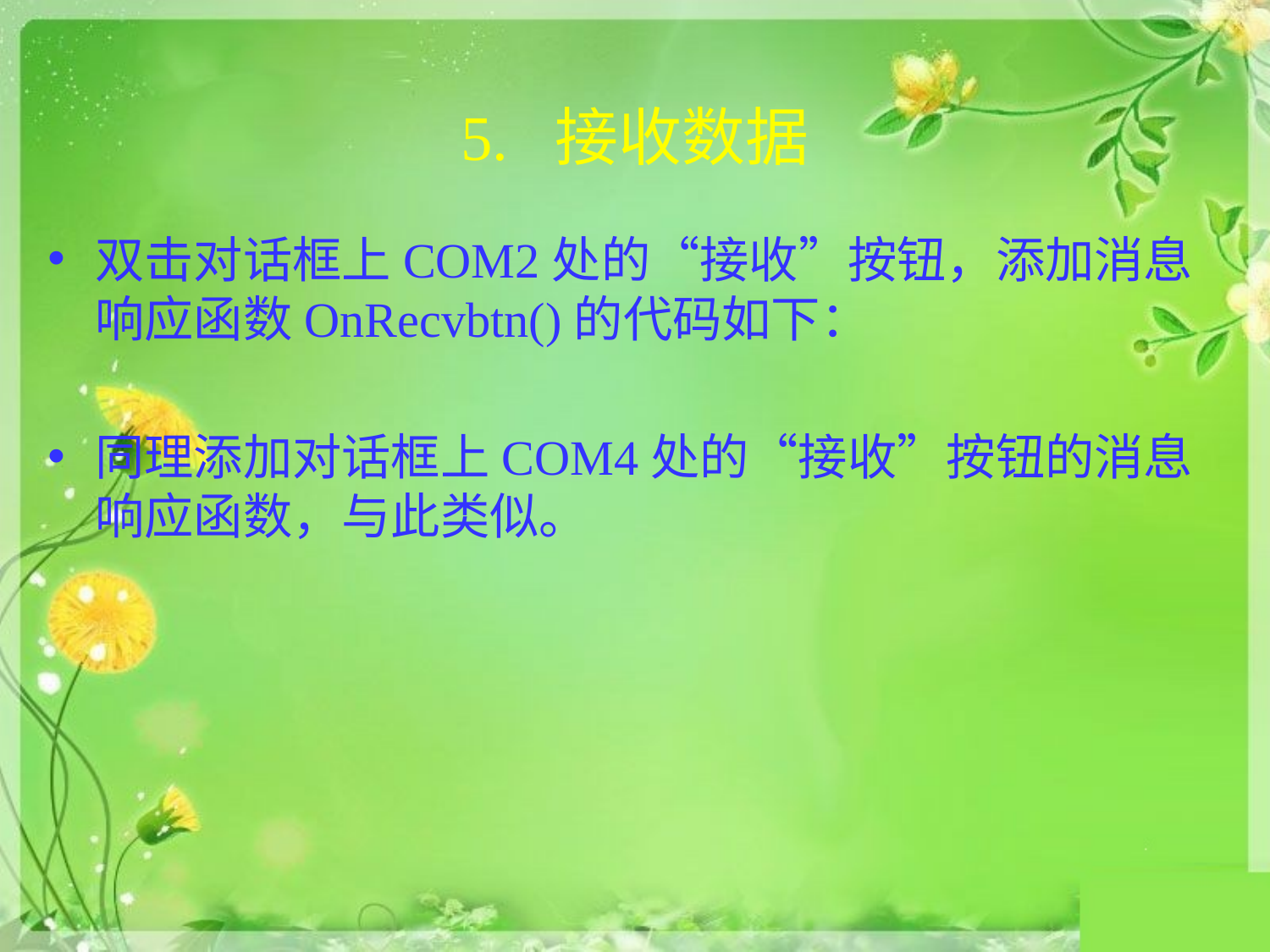

# 5.  接收数据
双击对话框上COM2处的“接收”按钮，添加消息响应函数OnRecvbtn()的代码如下：

同理添加对话框上COM4处的“接收”按钮的消息响应函数，与此类似。